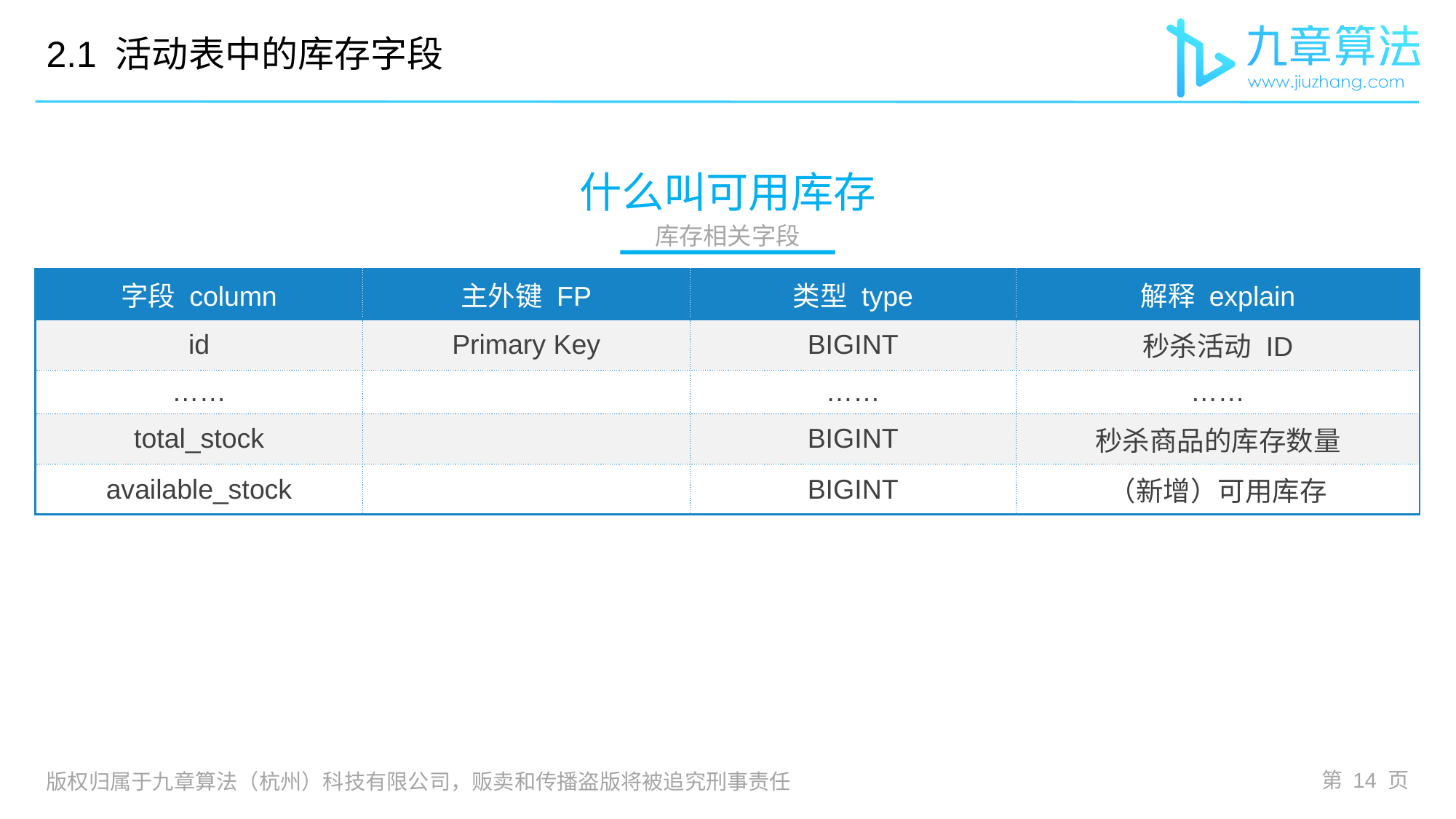

2.1 活动表中的库存字段
# 什么叫可用库存
库存相关字段
| 字段 column | 主外键 FP | 类型 type | 解释 explain |
| --- | --- | --- | --- |
| id | Primary Key | BIGINT | 秒杀活动 ID |
| …… |  | …… | …… |
| total\_stock |  | BIGINT | 秒杀商品的库存数量 |
| available\_stock |  | BIGINT | （新增）可用库存 |